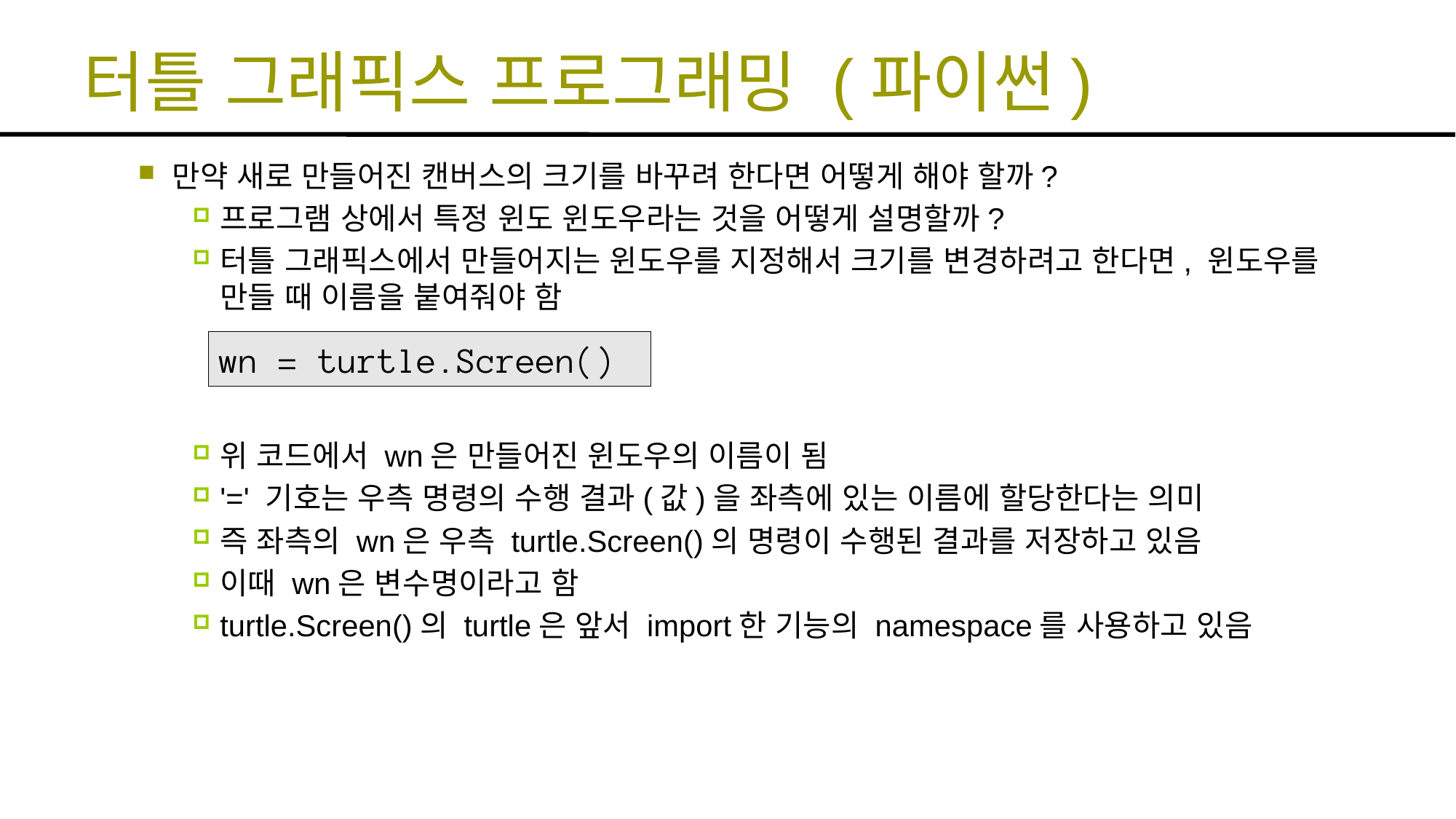

# 터틀 그래픽스 프로그래밍 (파이썬)
만약 새로 만들어진 캔버스의 크기를 바꾸려 한다면 어떻게 해야 할까?
프로그램 상에서 특정 윈도 윈도우라는 것을 어떻게 설명할까?
터틀 그래픽스에서 만들어지는 윈도우를 지정해서 크기를 변경하려고 한다면, 윈도우를 만들 때 이름을 붙여줘야 함

위 코드에서 wn은 만들어진 윈도우의 이름이 됨
'=' 기호는 우측 명령의 수행 결과(값)을 좌측에 있는 이름에 할당한다는 의미
즉 좌측의 wn은 우측 turtle.Screen()의 명령이 수행된 결과를 저장하고 있음
이때 wn은 변수명이라고 함
turtle.Screen()의 turtle은 앞서 import한 기능의 namespace를 사용하고 있음

wn = turtle.Screen()